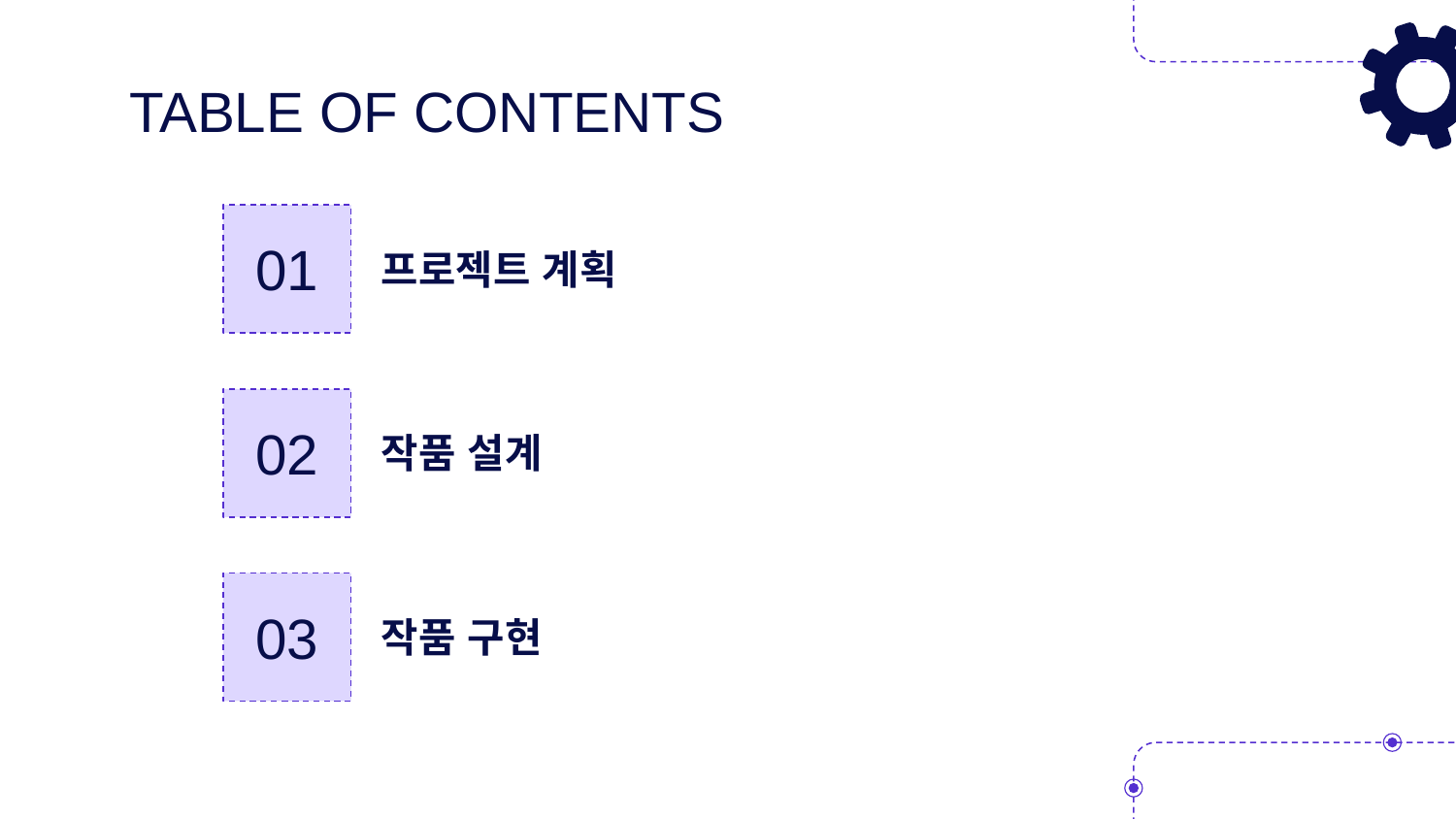

TABLE OF CONTENTS
# 01
프로젝트 계획
02
작품 설계
작품 구현
03